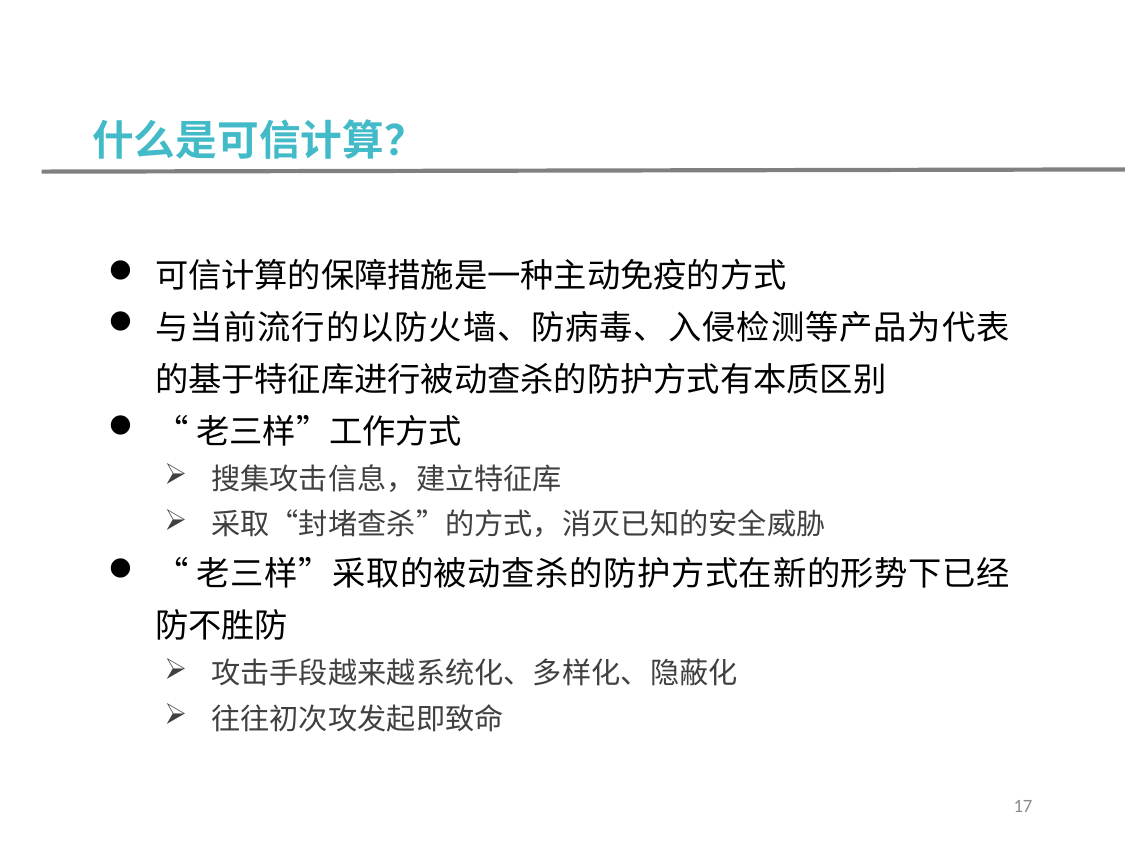

什么是可信计算？
可信计算的保障措施是一种主动免疫的方式
与当前流行的以防火墙、防病毒、入侵检测等产品为代表的基于特征库进行被动查杀的防护方式有本质区别
“老三样”工作方式
搜集攻击信息，建立特征库
采取“封堵查杀”的方式，消灭已知的安全威胁
“老三样”采取的被动查杀的防护方式在新的形势下已经防不胜防
攻击手段越来越系统化、多样化、隐蔽化
往往初次攻发起即致命
17